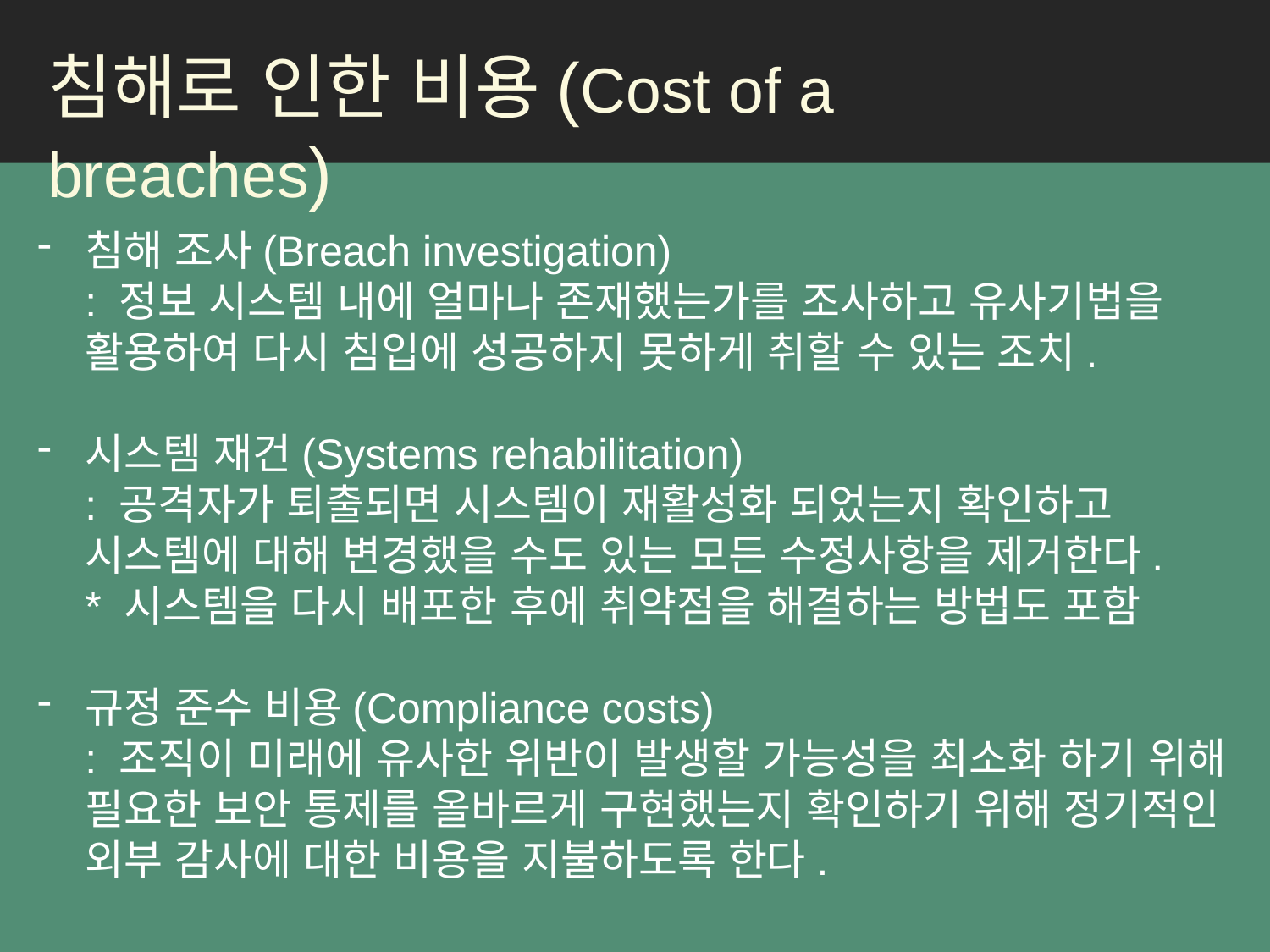

침해로 인한 비용(Cost of a breaches)

침해 조사(Breach investigation)
: 정보 시스템 내에 얼마나 존재했는가를 조사하고 유사기법을 활용하여 다시 침입에 성공하지 못하게 취할 수 있는 조치.

시스템 재건(Systems rehabilitation)
: 공격자가 퇴출되면 시스템이 재활성화 되었는지 확인하고 시스템에 대해 변경했을 수도 있는 모든 수정사항을 제거한다.
* 시스템을 다시 배포한 후에 취약점을 해결하는 방법도 포함

규정 준수 비용(Compliance costs)
: 조직이 미래에 유사한 위반이 발생할 가능성을 최소화 하기 위해 필요한 보안 통제를 올바르게 구현했는지 확인하기 위해 정기적인 외부 감사에 대한 비용을 지불하도록 한다.